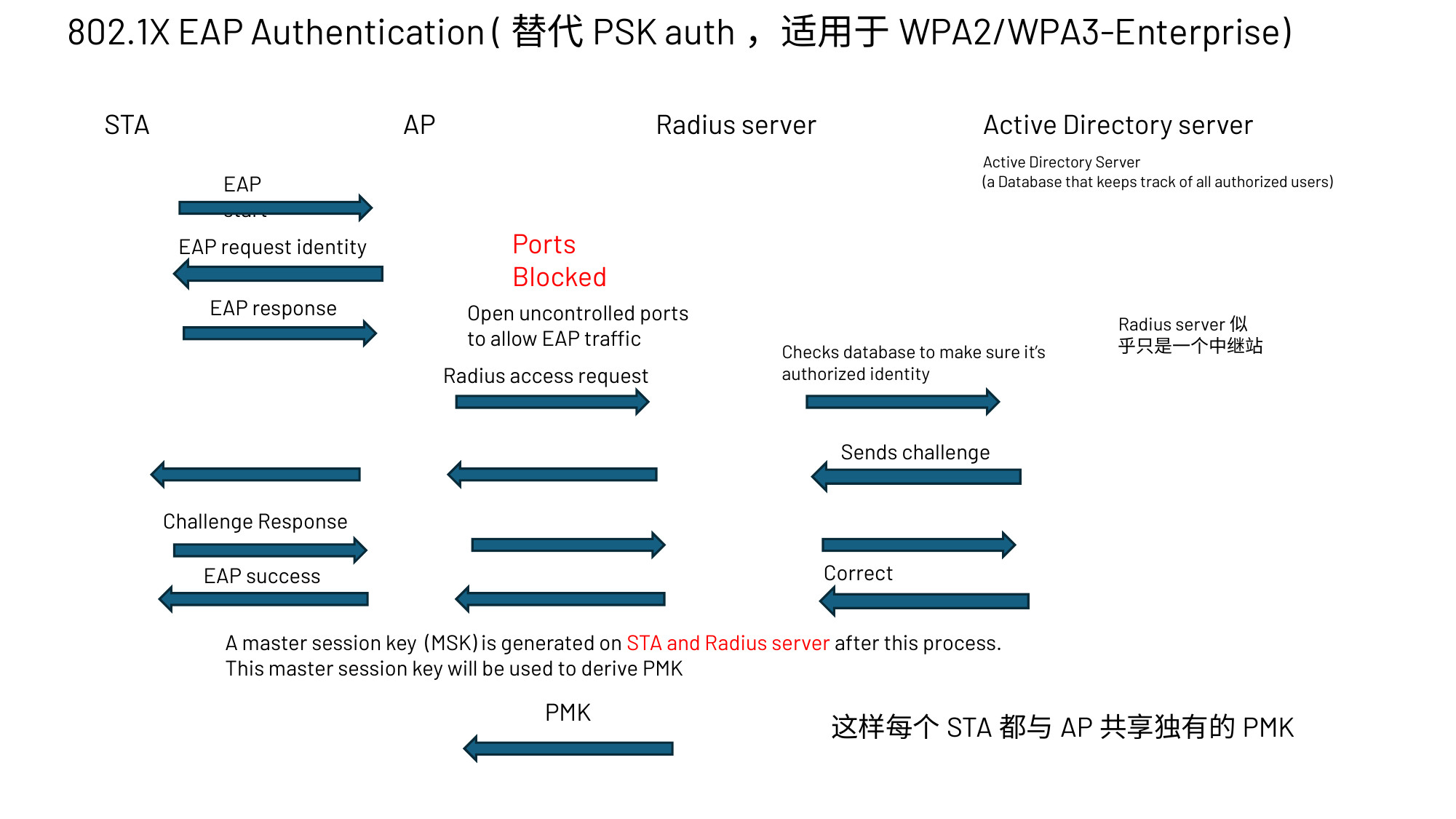

# 802.1X EAP Authentication (替代PSK auth，适用于WPA2/WPA3-Enterprise)
STA
AP
Radius server
Active Directory server
Active Directory Server
(a Database that keeps track of all authorized users)
EAP start

Ports
Blocked
EAP request identity

EAP response
Open uncontrolled ports to allow EAP traffic
Radius server似乎只是一个中继站

Checks database to make sure it’s authorized identity
Radius access request

Sends challenge

Challenge Response

Correct
EAP success

A master session key  (MSK) is generated on STA and Radius server after this process.
This master session key will be used to derive PMK
PMK
这样每个STA都与AP共享独有的PMK